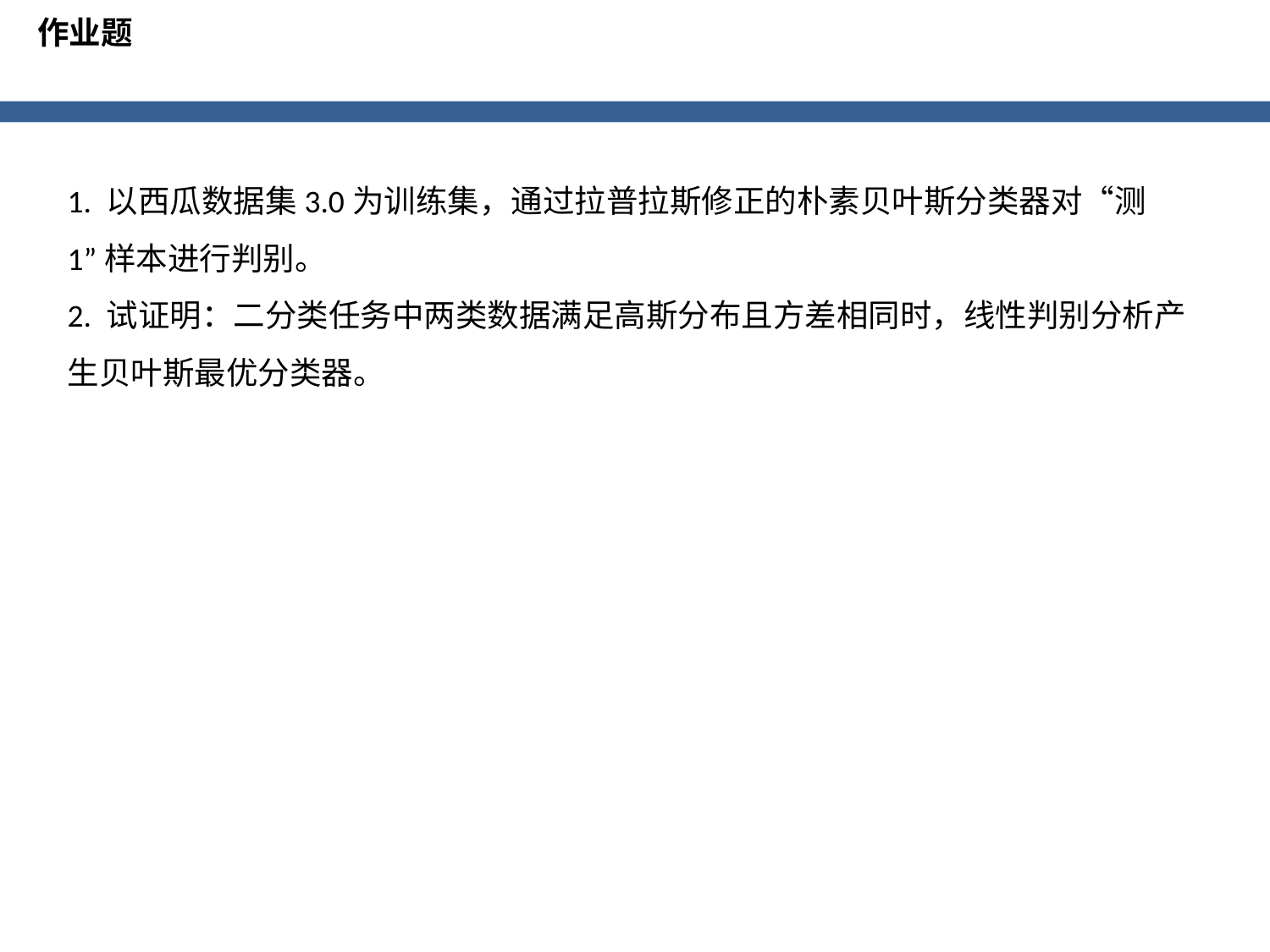

作业题
1. 以西瓜数据集3.0为训练集，通过拉普拉斯修正的朴素贝叶斯分类器对“测1”样本进行判别。
2. 试证明：二分类任务中两类数据满足高斯分布且方差相同时，线性判别分析产生贝叶斯最优分类器。